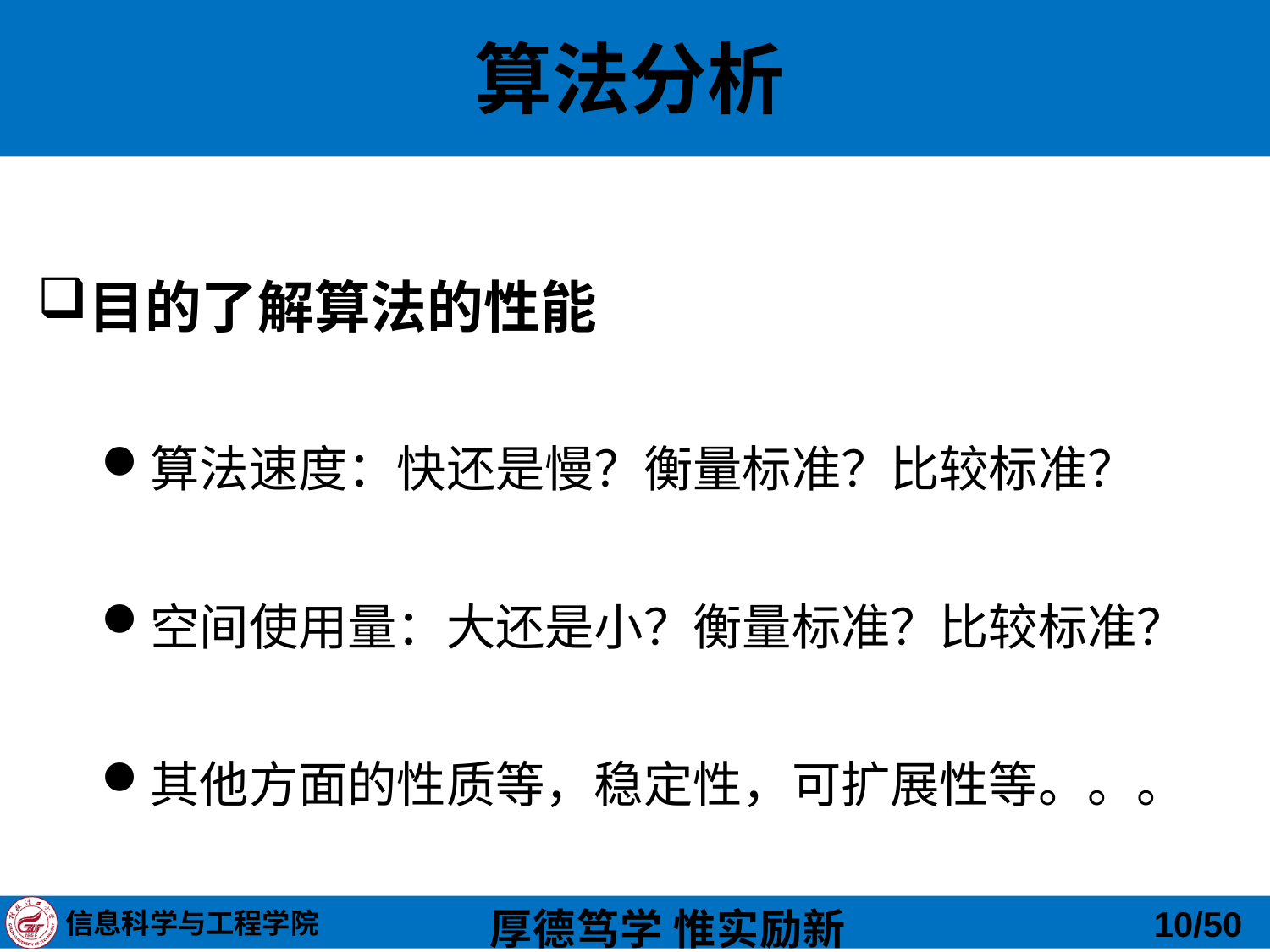

# 算法分析
目的了解算法的性能
算法速度：快还是慢？衡量标准？比较标准？
空间使用量：大还是小？衡量标准？比较标准？
其他方面的性质等，稳定性，可扩展性等。。。
10/50